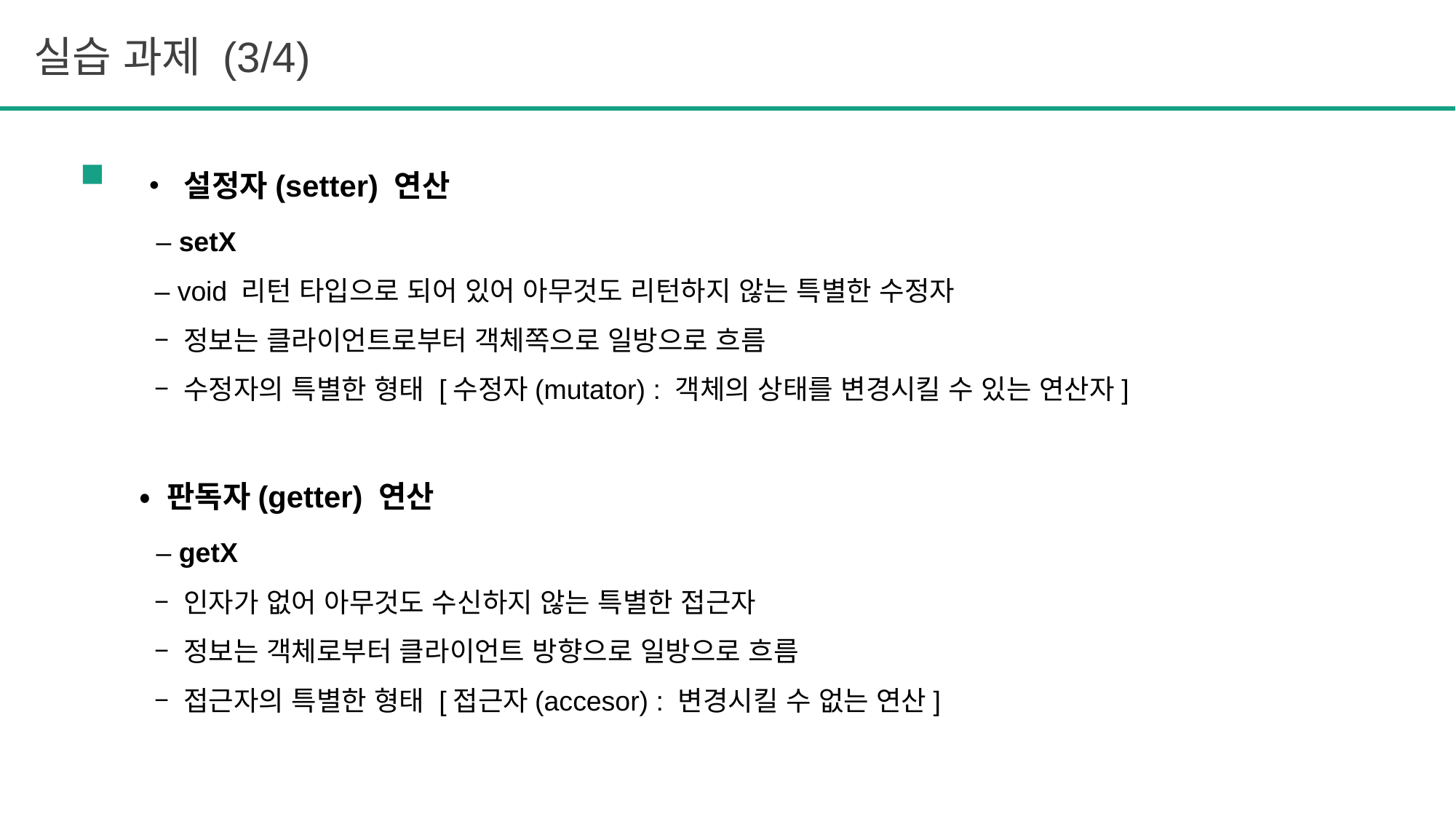

실습 과제 (3/4)
• 설정자(setter) 연산
  – setX
  – void 리턴 타입으로 되어 있어 아무것도 리턴하지 않는 특별한 수정자
  – 정보는 클라이언트로부터 객체쪽으로 일방으로 흐름
  – 수정자의 특별한 형태 [수정자(mutator) : 객체의 상태를 변경시킬 수 있는 연산자]

• 판독자(getter) 연산
  – getX
  – 인자가 없어 아무것도 수신하지 않는 특별한 접근자
  – 정보는 객체로부터 클라이언트 방향으로 일방으로 흐름
  – 접근자의 특별한 형태 [접근자(accesor) : 변경시킬 수 없는 연산]